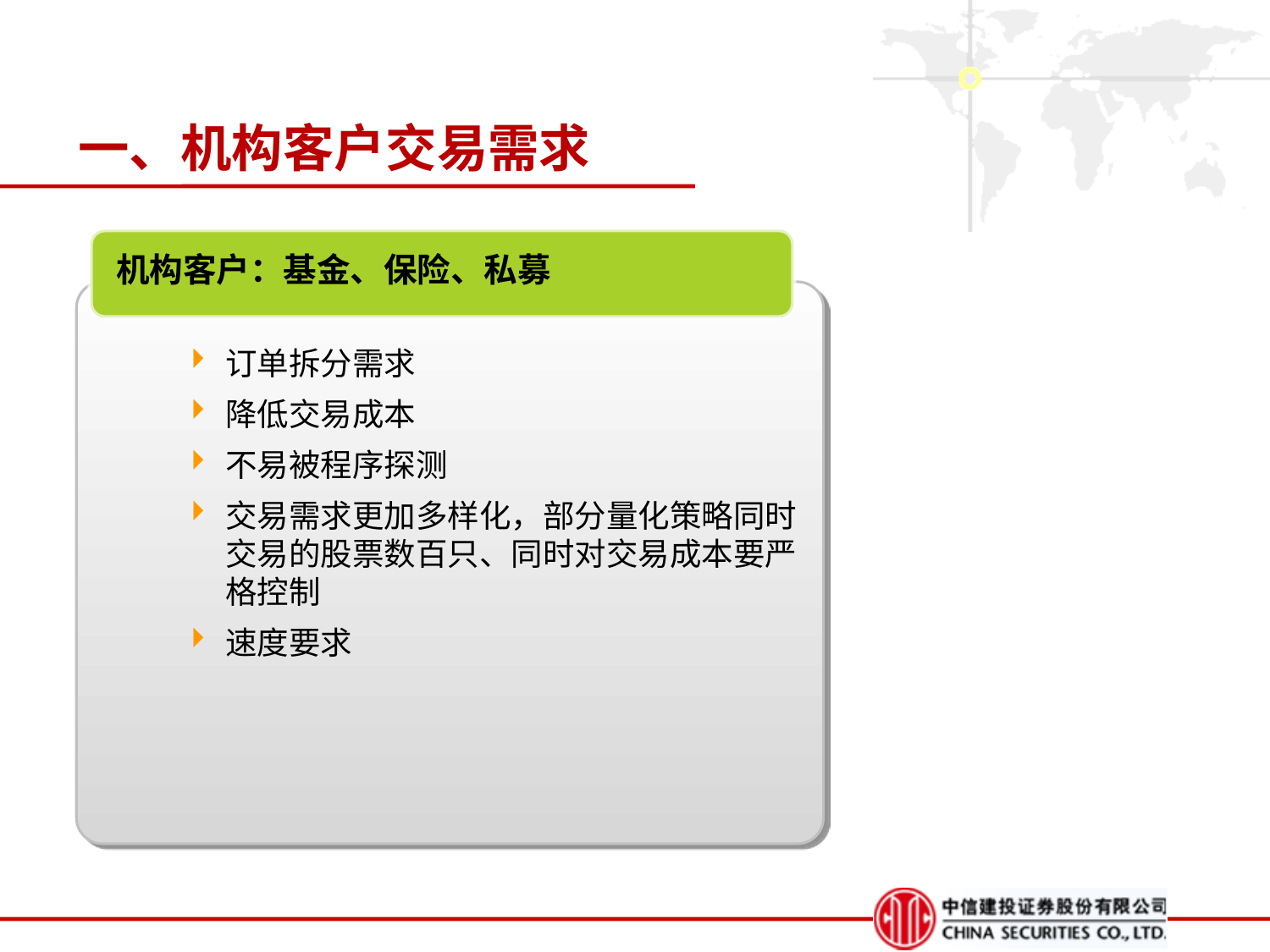

# 一、机构客户交易需求

机构客户：基金、保险、私募

订单拆分需求
降低交易成本
不易被程序探测
交易需求更加多样化，部分量化策略同时交易的股票数百只、同时对交易成本要严格控制
速度要求